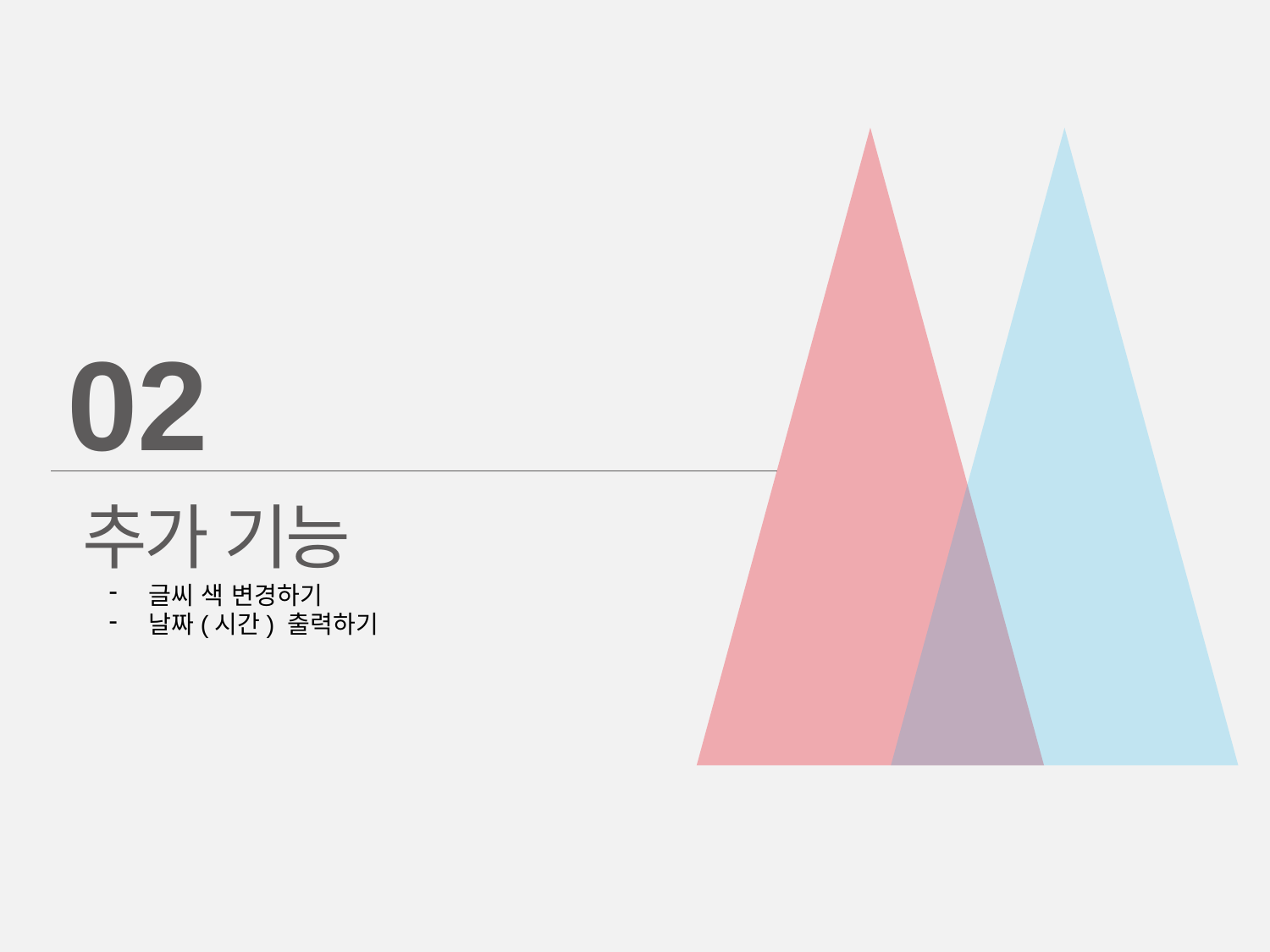

02
추가 기능
글씨 색 변경하기
날짜(시간) 출력하기